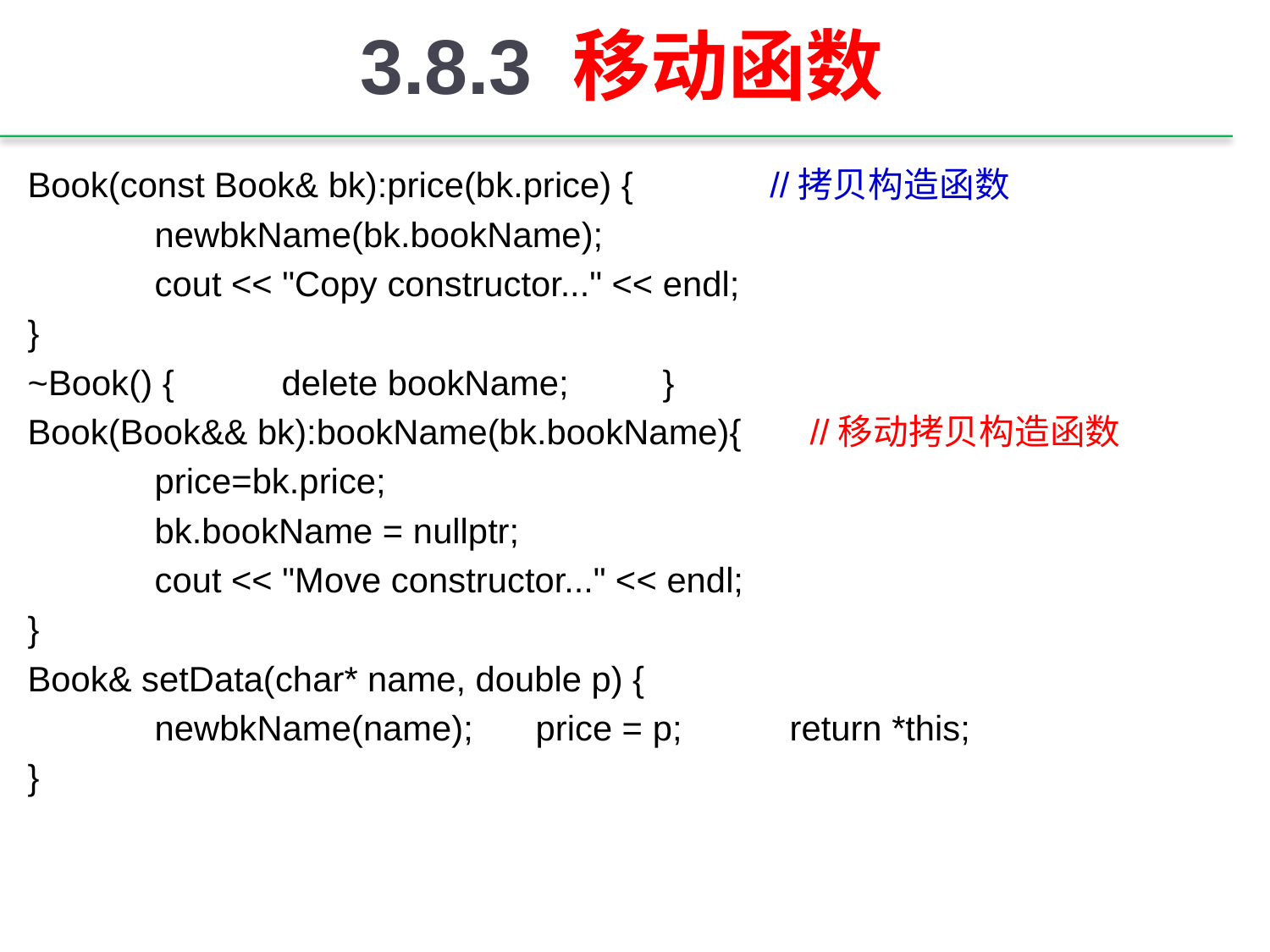

# 3.8.3 移动函数
Book(const Book& bk):price(bk.price) {              //拷贝构造函数
	newbkName(bk.bookName);
	cout << "Copy constructor..." << endl;
}
~Book() { 	delete bookName;	}
Book(Book&& bk):bookName(bk.bookName){       //移动拷贝构造函数
	price=bk.price;
	bk.bookName = nullptr;
	cout << "Move constructor..." << endl;
}
Book& setData(char* name, double p) {
	newbkName(name);	price = p;	return *this;
}